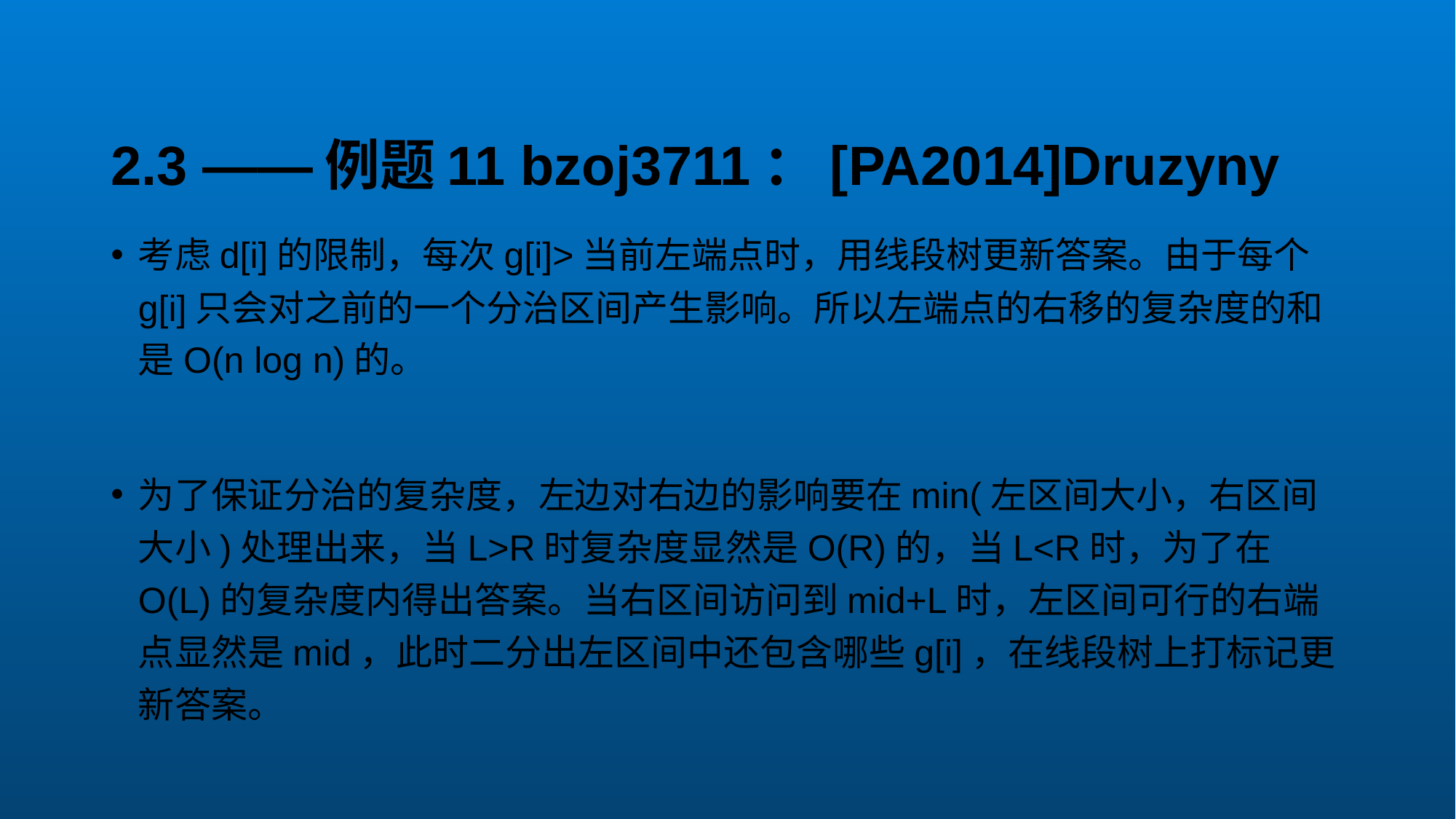

# 2.3 ——例题11 bzoj3711：[PA2014]Druzyny
考虑d[i]的限制，每次g[i]>当前左端点时，用线段树更新答案。由于每个g[i]只会对之前的一个分治区间产生影响。所以左端点的右移的复杂度的和是O(n log n)的。

为了保证分治的复杂度，左边对右边的影响要在min(左区间大小，右区间大小)处理出来，当L>R时复杂度显然是O(R)的，当L<R时，为了在O(L)的复杂度内得出答案。当右区间访问到mid+L时，左区间可行的右端点显然是mid，此时二分出左区间中还包含哪些g[i]，在线段树上打标记更新答案。